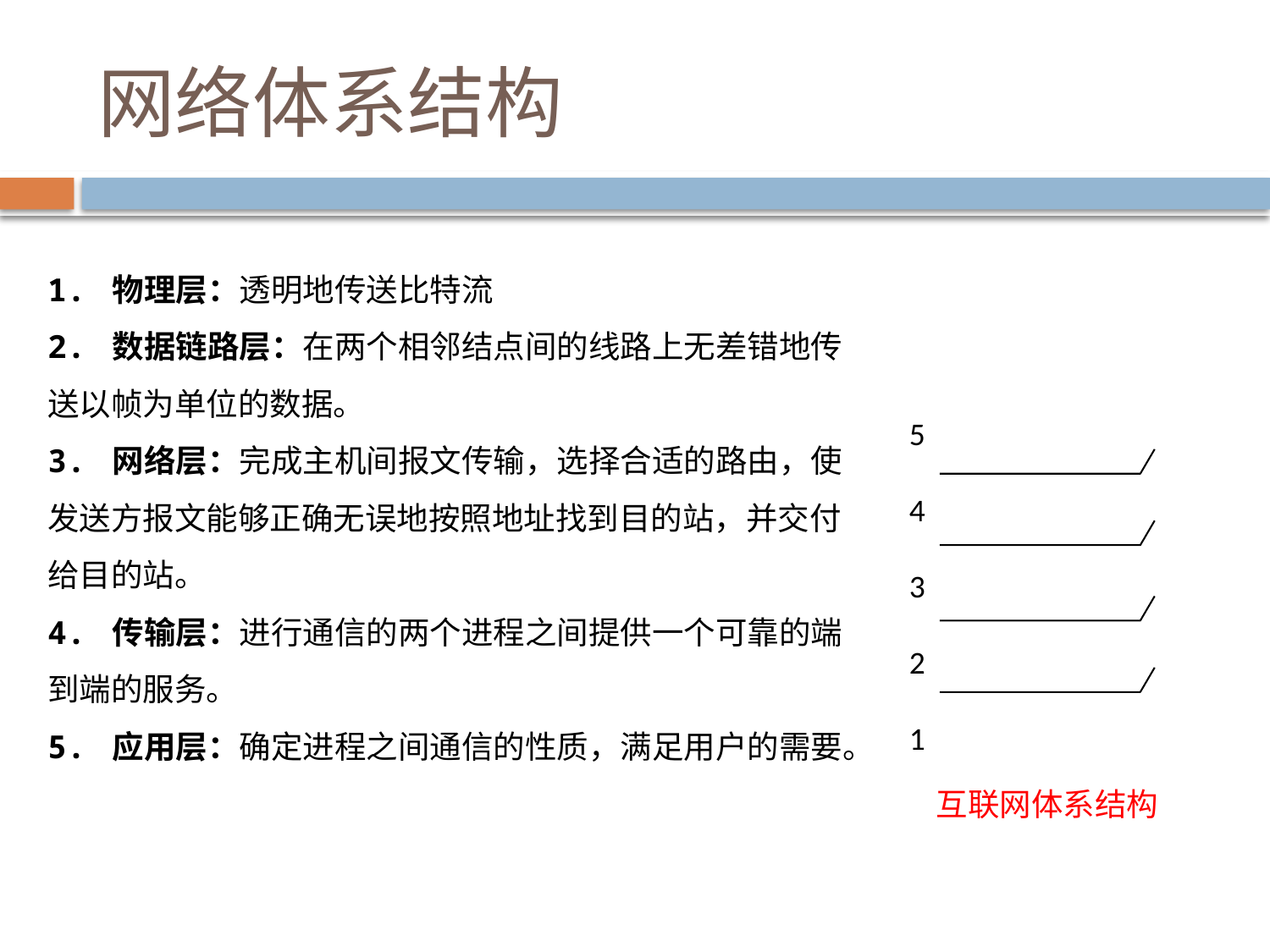

# 网络体系结构
1. 物理层：透明地传送比特流
2. 数据链路层：在两个相邻结点间的线路上无差错地传送以帧为单位的数据。
3. 网络层：完成主机间报文传输，选择合适的路由，使发送方报文能够正确无误地按照地址找到目的站，并交付给目的站。
4. 传输层：进行通信的两个进程之间提供一个可靠的端到端的服务。
5. 应用层：确定进程之间通信的性质，满足用户的需要。
5
4
3
2
1
应用层
传输层
网络层
数据链路层
物理层

 互联网体系结构